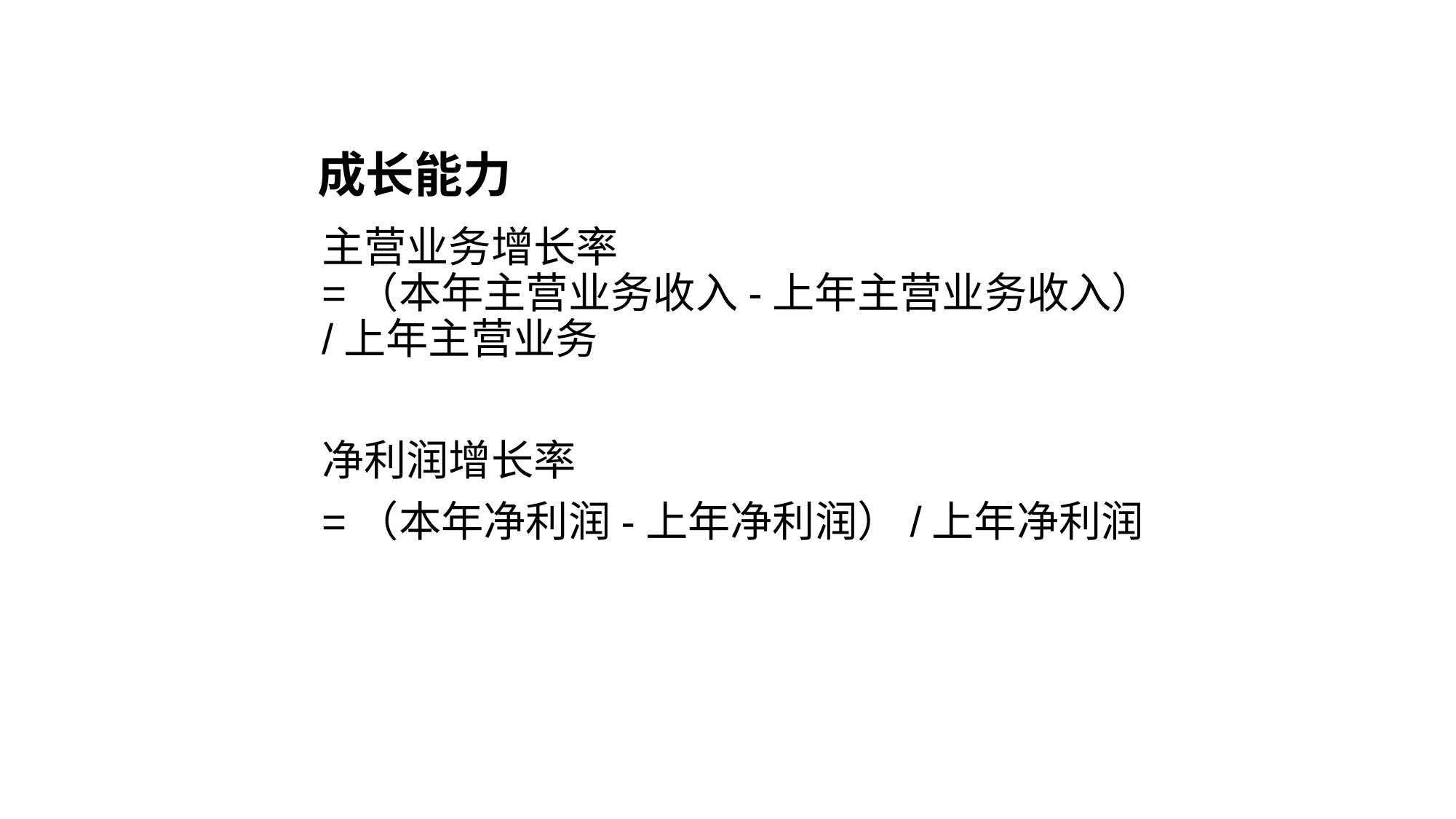

# 成长能力
主营业务增长率
=（本年主营业务收入-上年主营业务收入）/上年主营业务

净利润增长率
=（本年净利润-上年净利润）/上年净利润